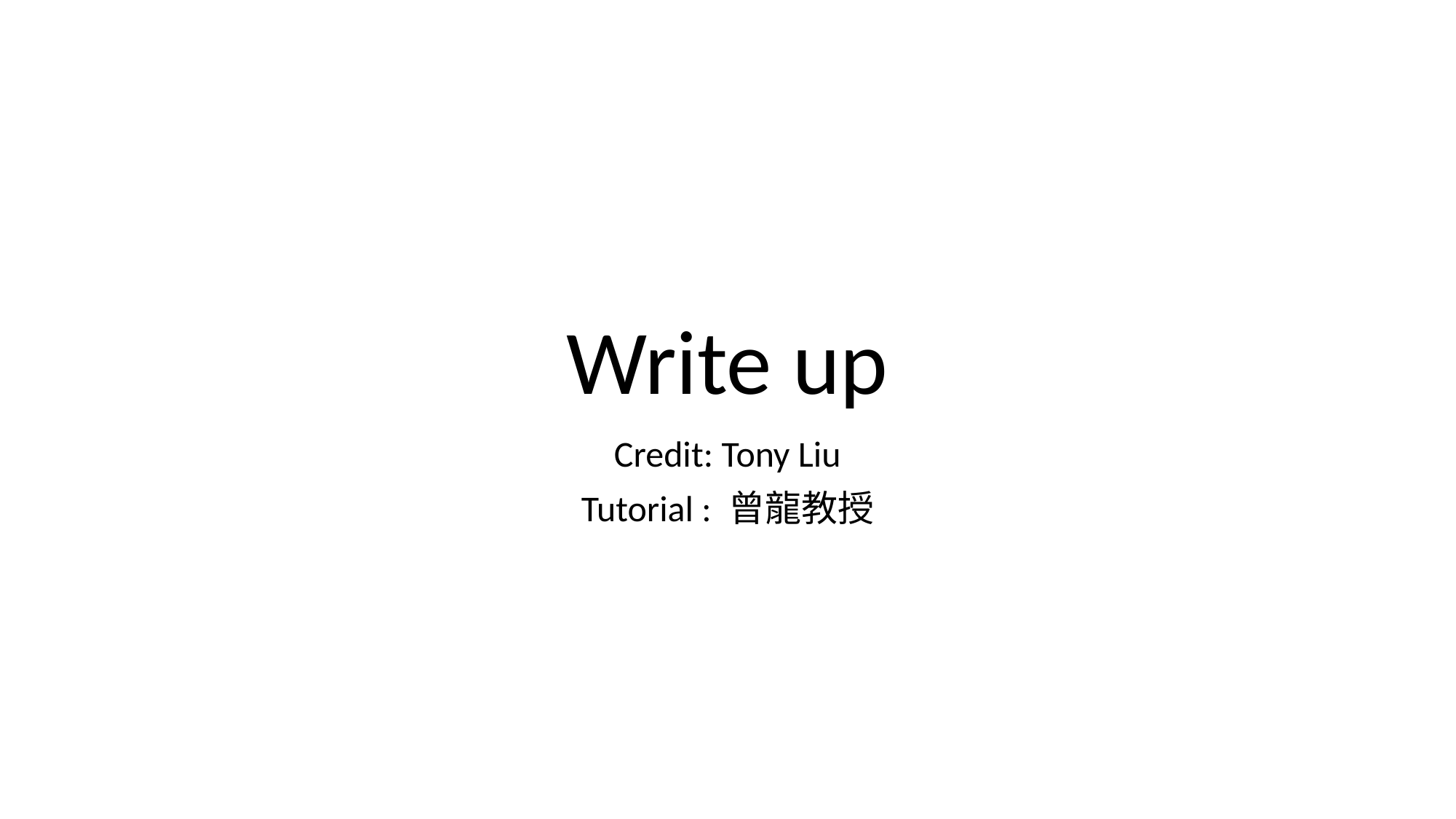

# Write up
Credit: Tony Liu
Tutorial : 曾龍教授